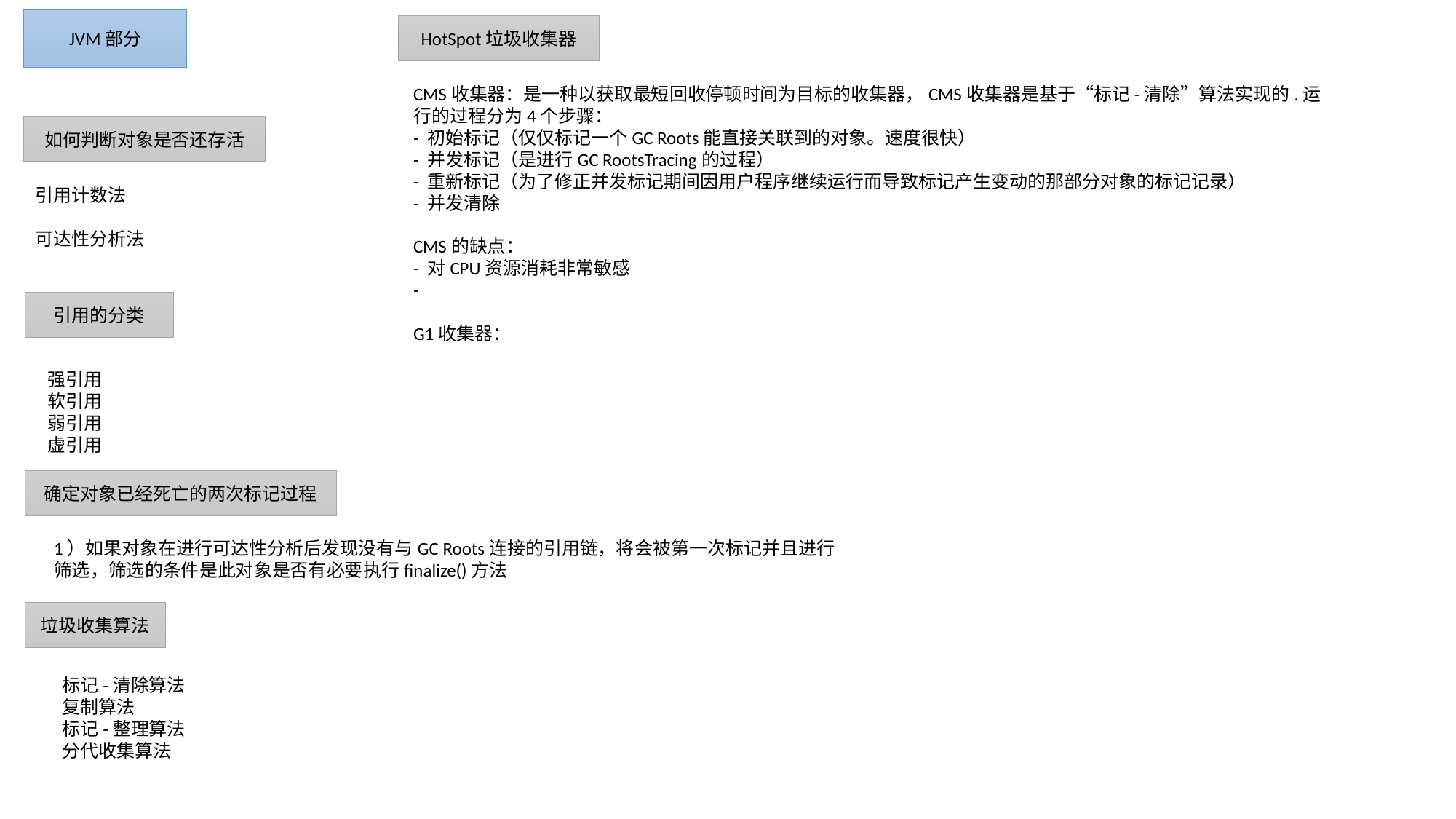

JVM部分
HotSpot垃圾收集器
CMS收集器：是一种以获取最短回收停顿时间为目标的收集器，CMS收集器是基于“标记-清除”算法实现的.运行的过程分为4个步骤：
- 初始标记（仅仅标记一个GC Roots能直接关联到的对象。速度很快）
- 并发标记（是进行GC RootsTracing的过程）
- 重新标记（为了修正并发标记期间因用户程序继续运行而导致标记产生变动的那部分对象的标记记录）
- 并发清除

CMS的缺点：
- 对CPU资源消耗非常敏感
-

G1收集器：

如何判断对象是否还存活
引用计数法

可达性分析法
引用的分类
强引用
软引用
弱引用
虚引用
确定对象已经死亡的两次标记过程
1）如果对象在进行可达性分析后发现没有与GC Roots连接的引用链，将会被第一次标记并且进行筛选，筛选的条件是此对象是否有必要执行finalize()方法
垃圾收集算法
标记-清除算法
复制算法
标记-整理算法
分代收集算法